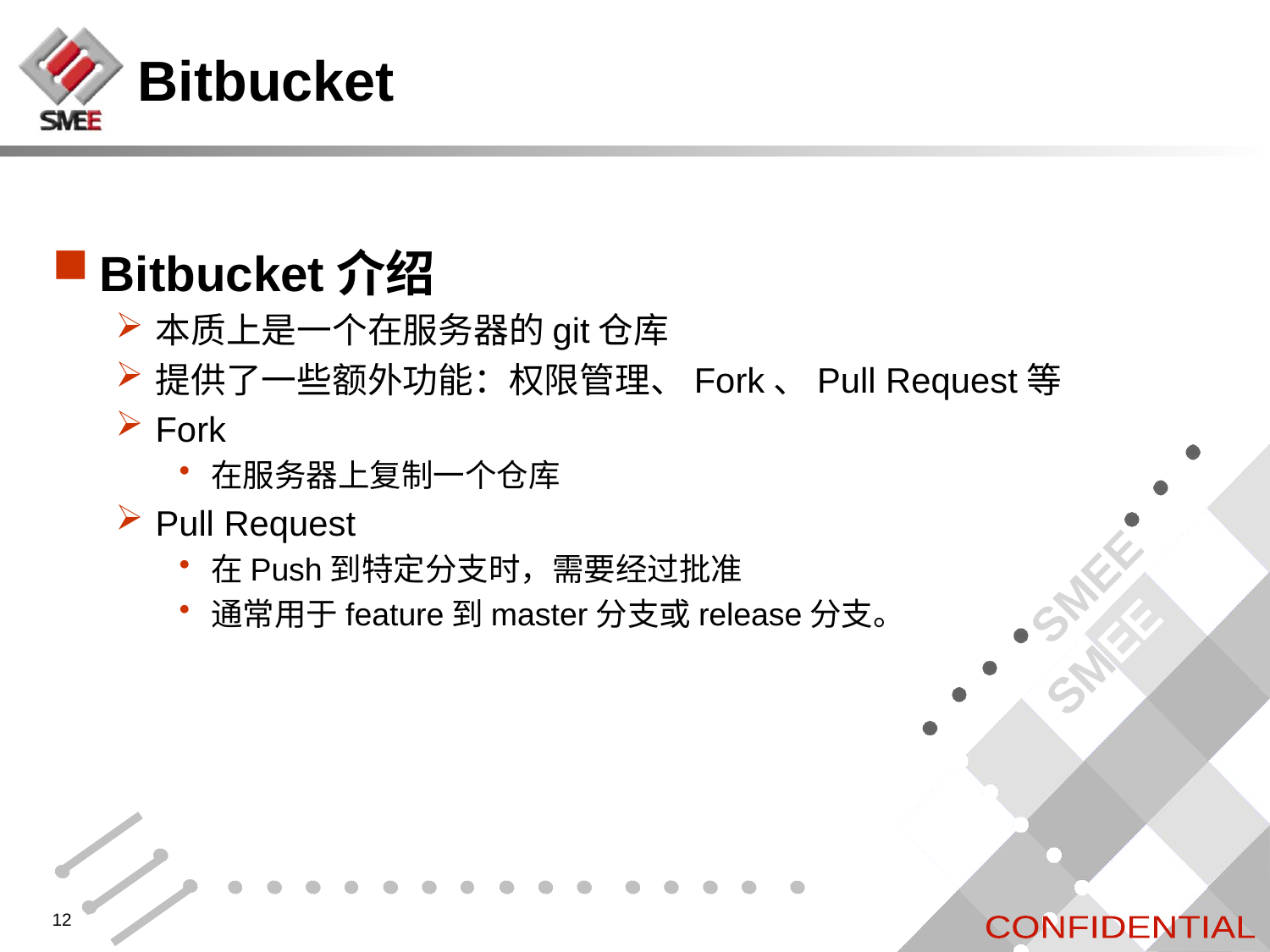

# Bitbucket
Bitbucket介绍
本质上是一个在服务器的git仓库
提供了一些额外功能：权限管理、Fork、Pull Request等
Fork
在服务器上复制一个仓库
Pull Request
在Push到特定分支时，需要经过批准
通常用于feature到master分支或release分支。

12